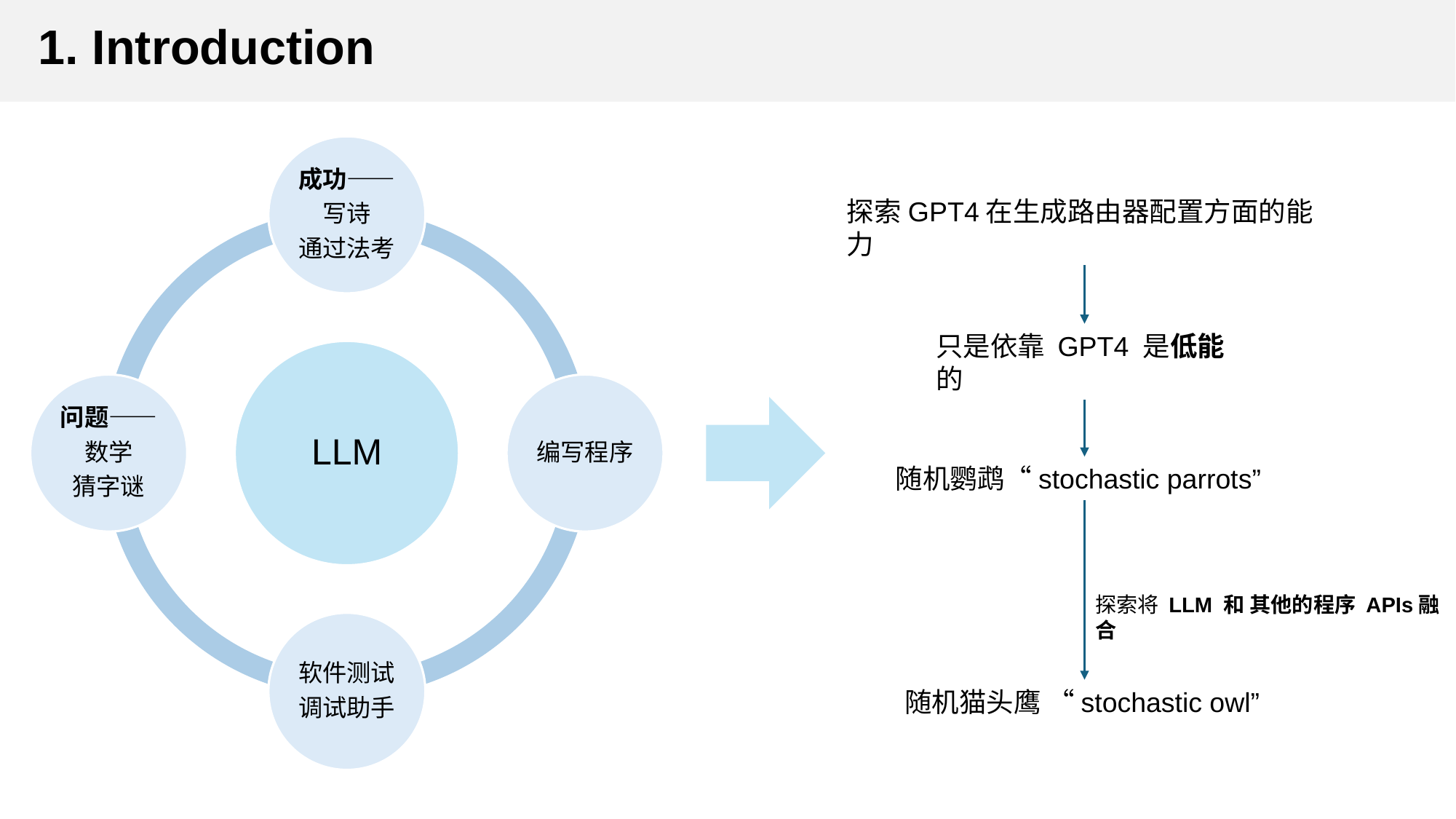

# 1. Introduction
LLM
成功——
写诗
通过法考
编写程序
软件测试
调试助手
问题——
数学
猜字谜
探索GPT4在生成路由器配置方面的能力
只是依靠 GPT4 是低能的

随机鹦鹉“stochastic parrots”
探索将 LLM 和 其他的程序 APIs融合
随机猫头鹰 “stochastic owl”